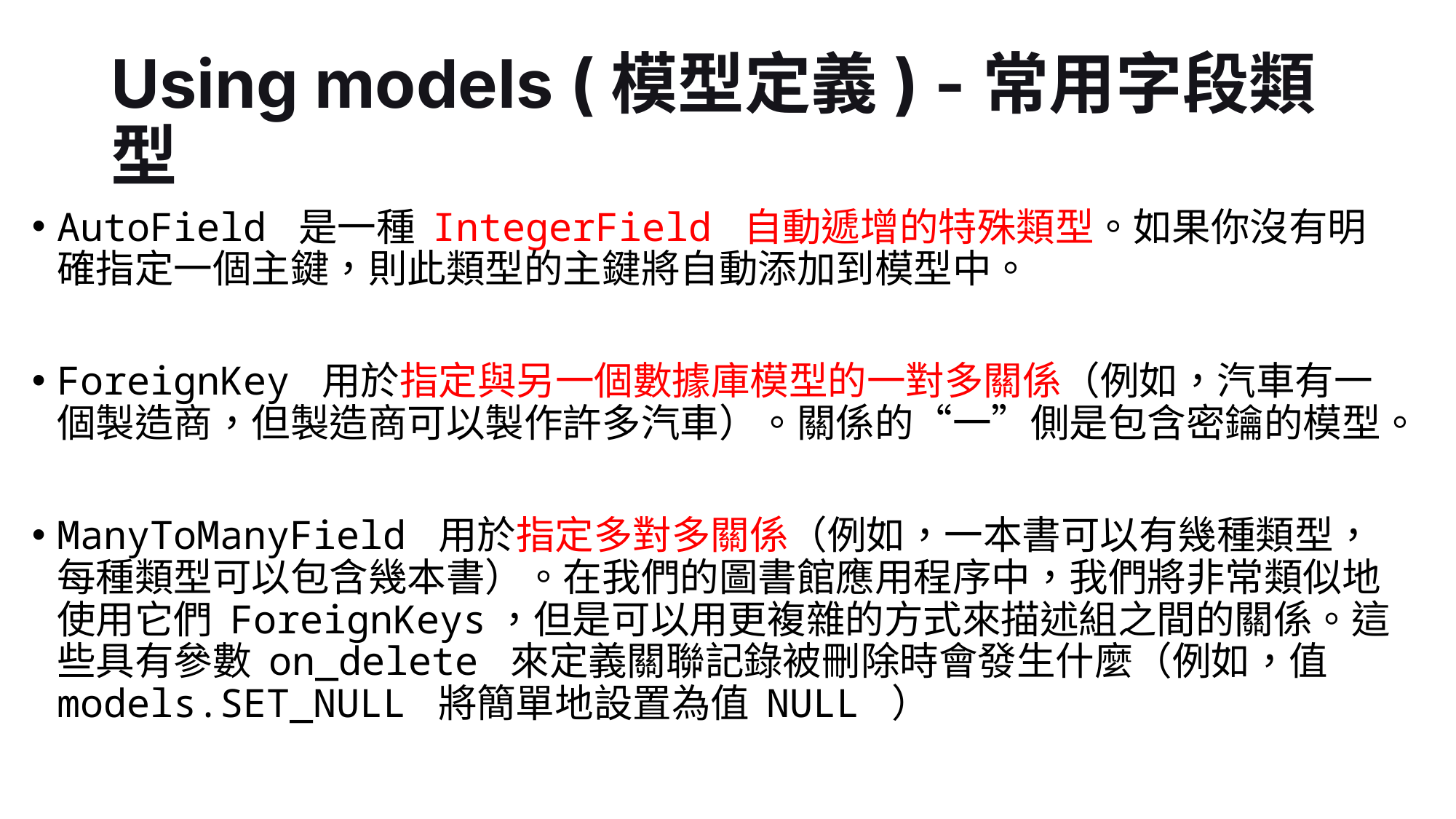

# Using models (模型定義) -常用字段類型
AutoField 是一種 IntegerField 自動遞增的特殊類型。如果你沒有明確指定一個主鍵，則此類型的主鍵將自動添加到模型中。

ForeignKey 用於指定與另一個數據庫模型的一對多關係（例如，汽車有一個製造商，但製造商可以製作許多汽車）。關係的“一”側是包含密鑰的模型。

ManyToManyField 用於指定多對多關係（例如，一本書可以有幾種類型，每種類型可以包含幾本書）。在我們的圖書館應用程序中，我們將非常類似地使用它們 ForeignKeys，但是可以用更複雜的方式來描述組之間的關係。這些具有參數 on_delete 來定義關聯記錄被刪除時會發生什麼（例如，值 models.SET_NULL 將簡單地設置為值 NULL ）